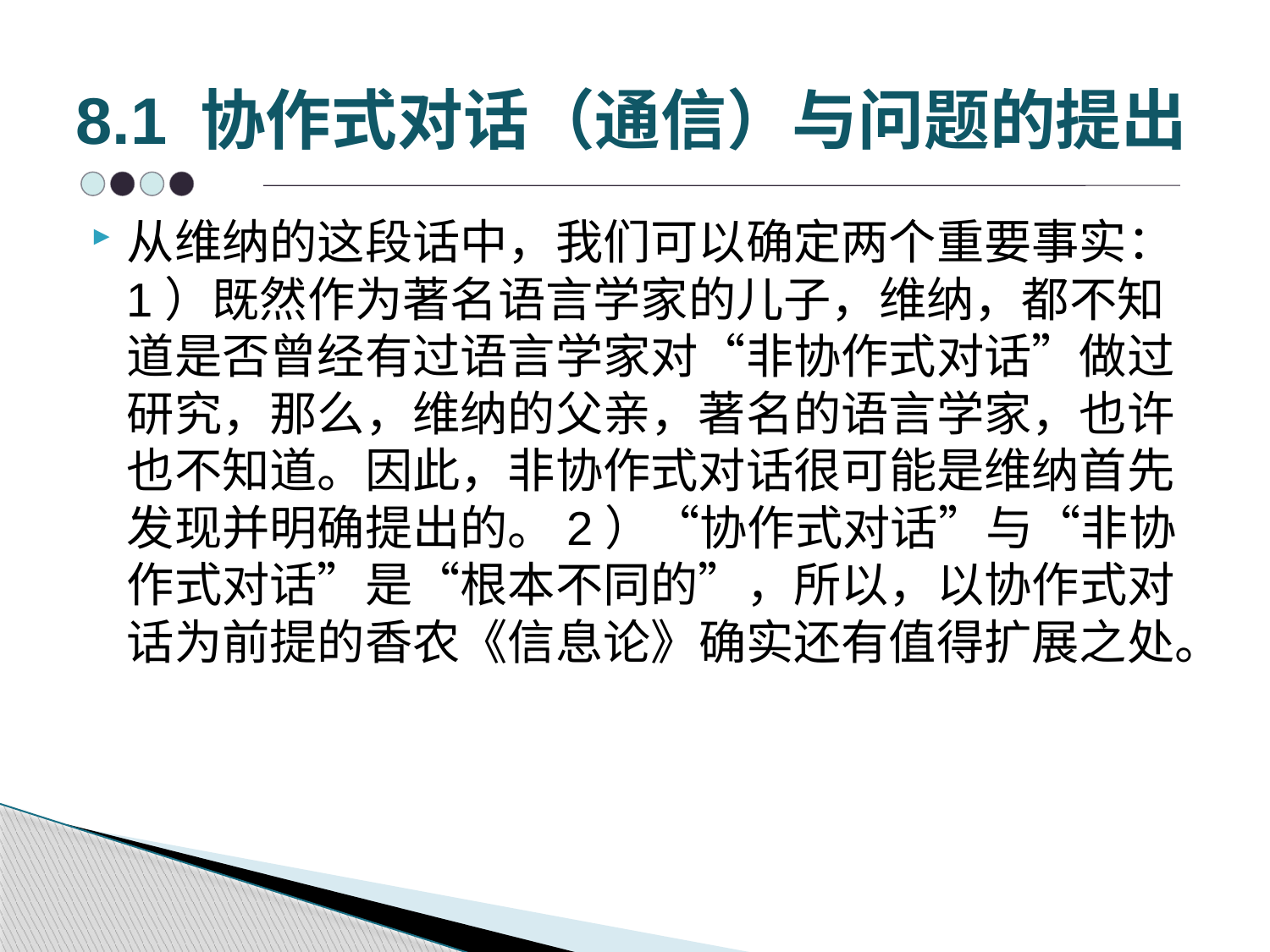

# 8.1 协作式对话（通信）与问题的提出

从维纳的这段话中，我们可以确定两个重要事实：1）既然作为著名语言学家的儿子，维纳，都不知道是否曾经有过语言学家对“非协作式对话”做过研究，那么，维纳的父亲，著名的语言学家，也许也不知道。因此，非协作式对话很可能是维纳首先发现并明确提出的。2）“协作式对话”与“非协作式对话”是“根本不同的”，所以，以协作式对话为前提的香农《信息论》确实还有值得扩展之处。